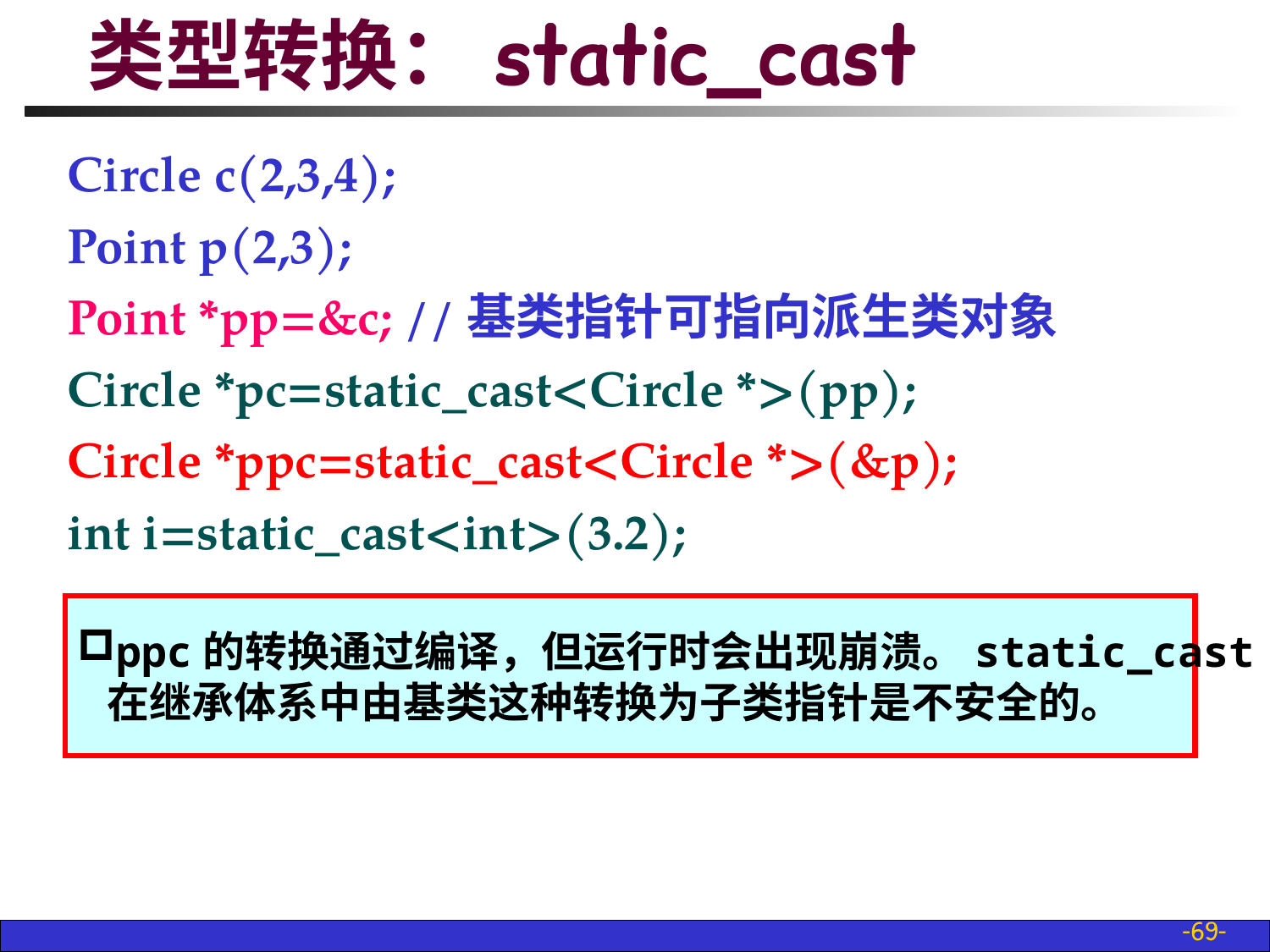

# 类型转换：static_cast
Circle c(2,3,4);
Point p(2,3);
Point *pp=&c; //基类指针可指向派生类对象
Circle *pc=static_cast<Circle *>(pp);
Circle *ppc=static_cast<Circle *>(&p);
int i=static_cast<int>(3.2);
ppc的转换通过编译，但运行时会出现崩溃。static_cast
  在继承体系中由基类这种转换为子类指针是不安全的。
-69-